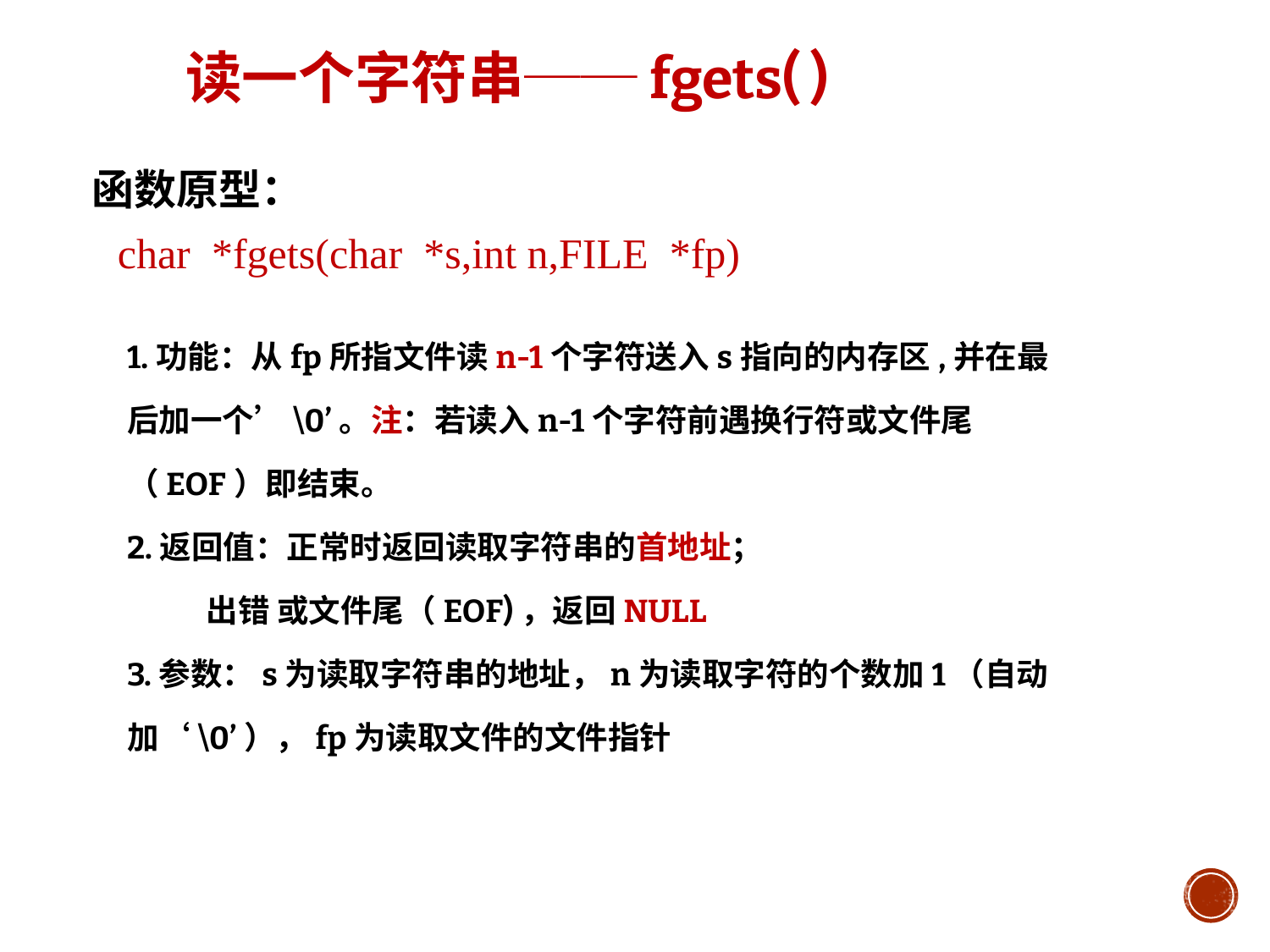

# 读一个字符串──fgets( )
函数原型：
char  *fgets(char  *s,int n,FILE  *fp)
1.功能：从fp所指文件读n-1个字符送入s指向的内存区,并在最后加一个’\0’。注：若读入n-1个字符前遇换行符或文件尾（EOF）即结束。
2.返回值：正常时返回读取字符串的首地址；
          出错 或文件尾（EOF)，返回NULL
3.参数：s为读取字符串的地址，n为读取字符的个数加1（自动加‘\0’），fp为读取文件的文件指针